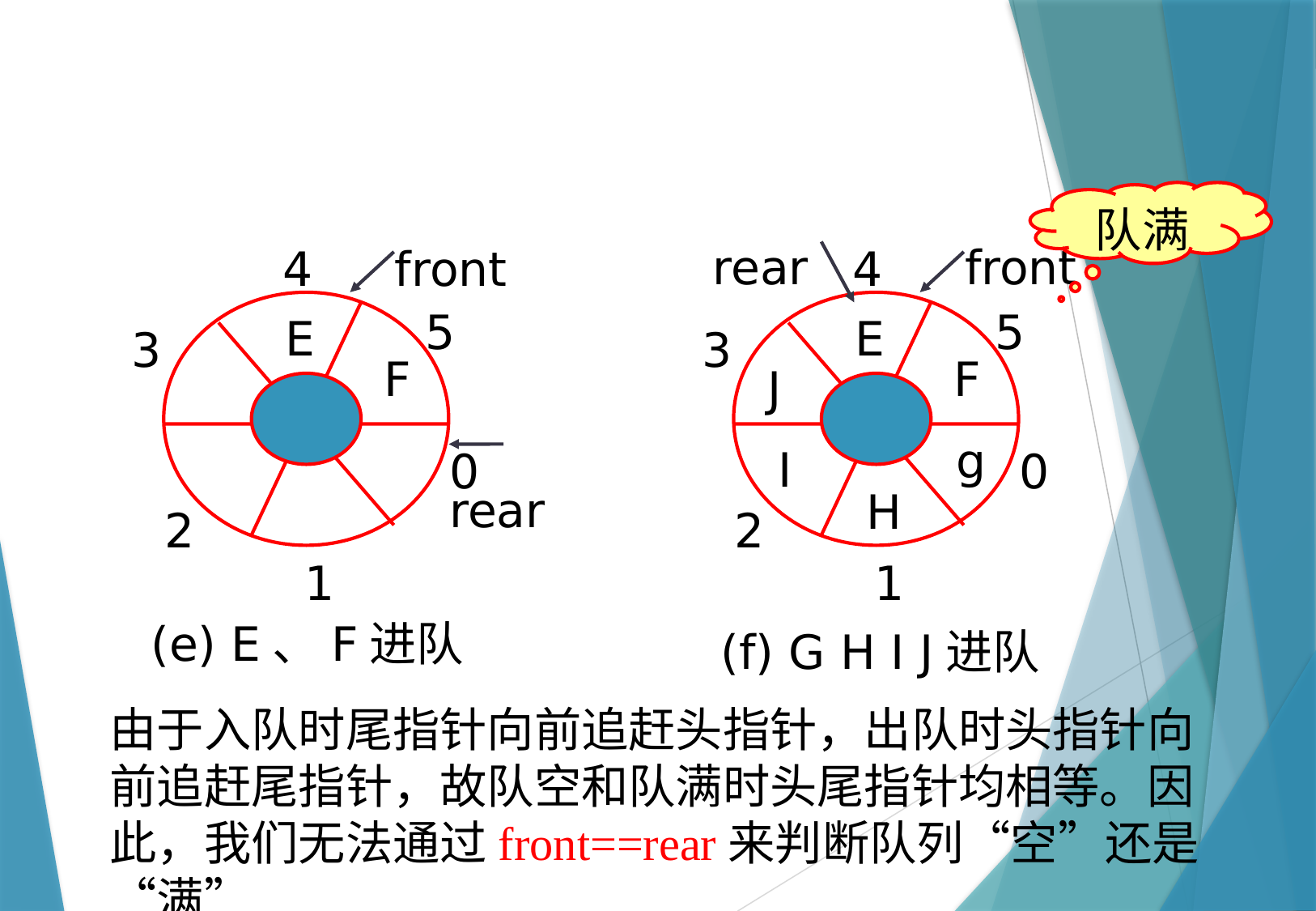

队满
rear
4

5
E
3
F
J
g
I
0
H
2
1
  (f) G H I J进队
front
4
front

5
E
3
F
0

rear
2
1
  (e) E、F进队

由于入队时尾指针向前追赶头指针，出队时头指针向前追赶尾指针，故队空和队满时头尾指针均相等。因此，我们无法通过front==rear来判断队列“空”还是“满”